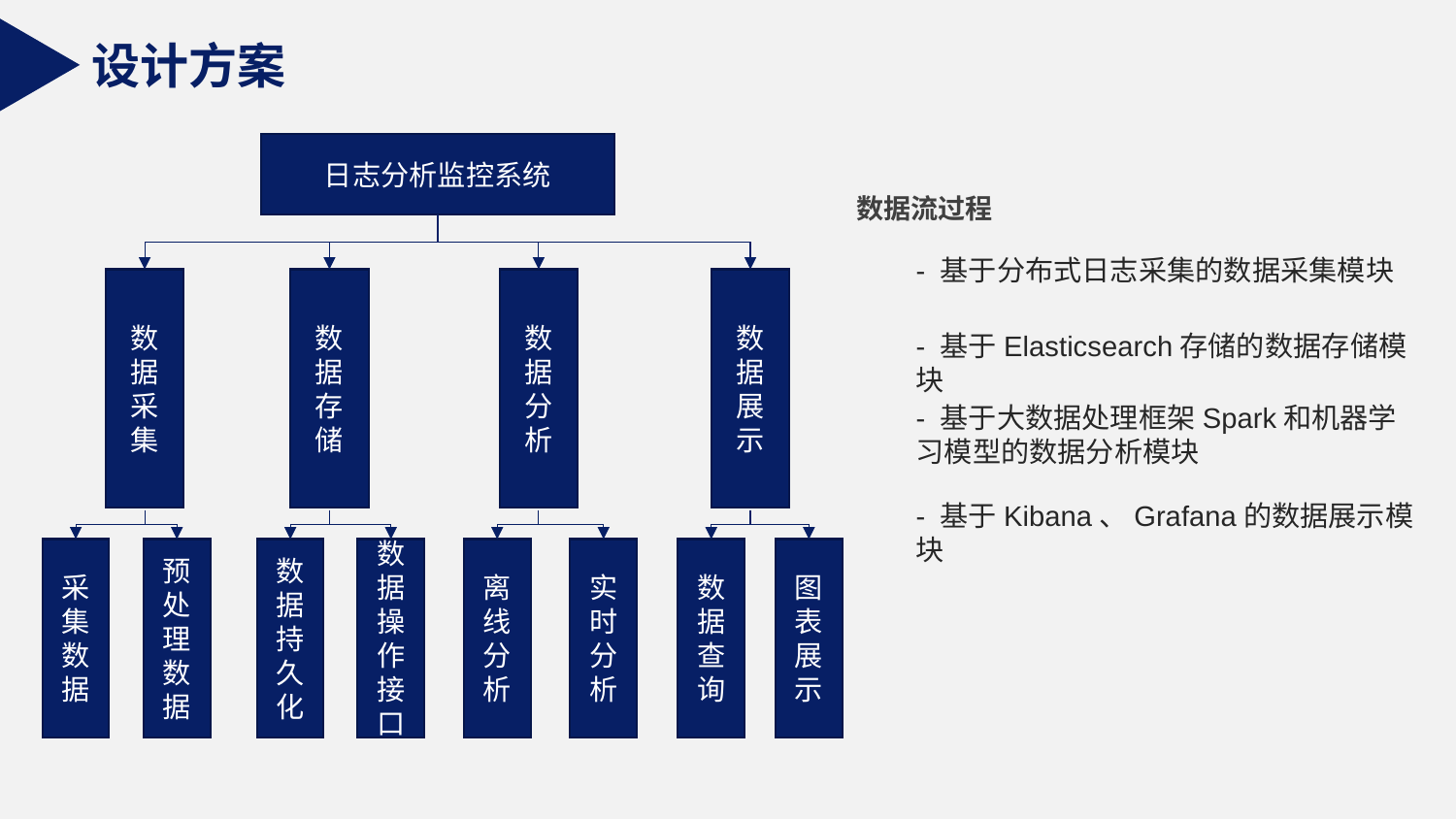

设计方案
日志分析监控系统
数据流过程
- 基于分布式日志采集的数据采集模块
数据采集
数据存储
数据分析
数据展示
- 基于Elasticsearch存储的数据存储模块
- 基于大数据处理框架Spark和机器学习模型的数据分析模块
- 基于Kibana、Grafana的数据展示模块
离线分析
实时分析
数据查询
图表展示
数据操作接口
数据持久化
采集数据
预处理数据